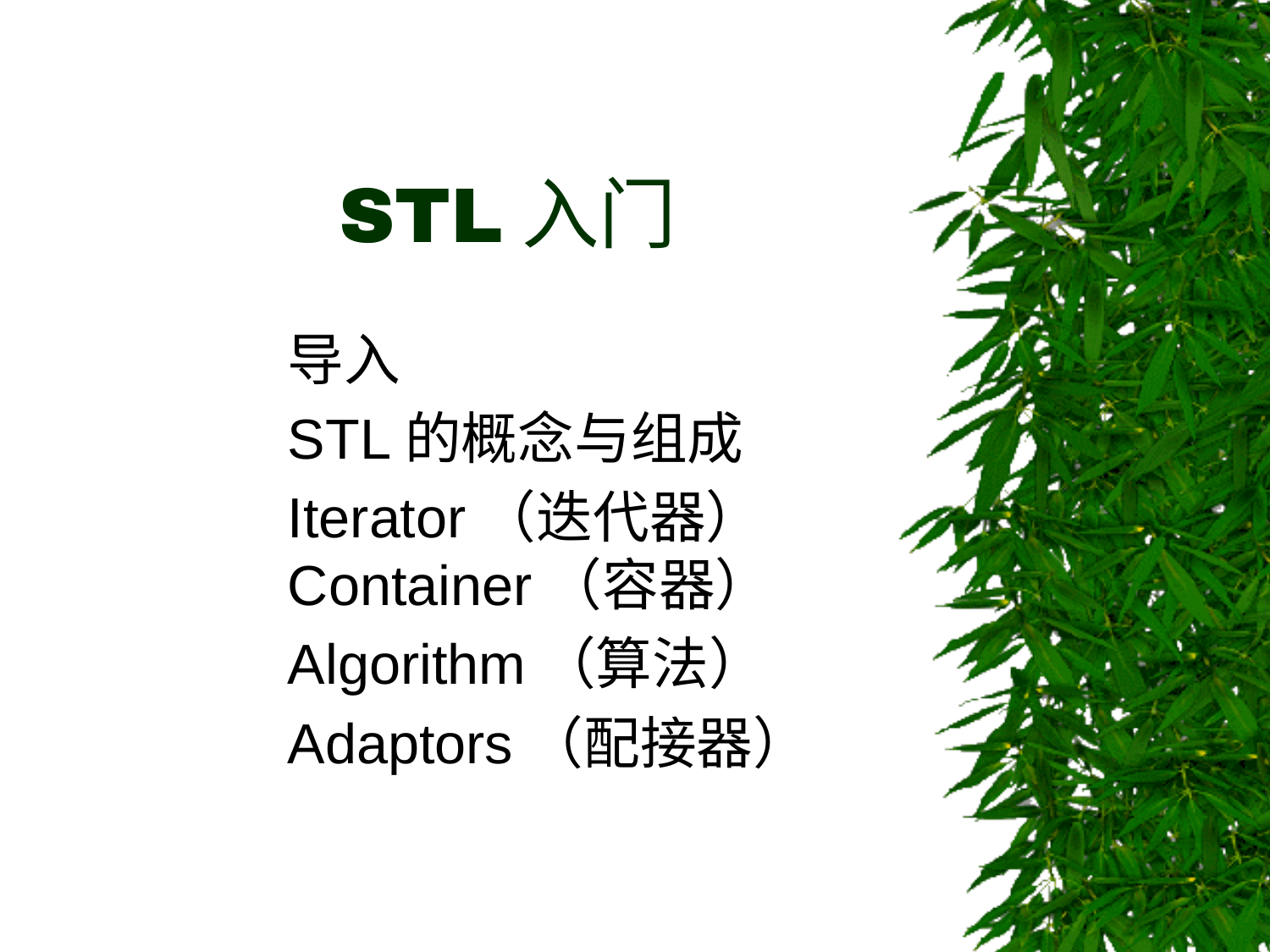

# STL入门
导入
STL的概念与组成
Iterator（迭代器） Container（容器）
Algorithm（算法）
Adaptors（配接器）